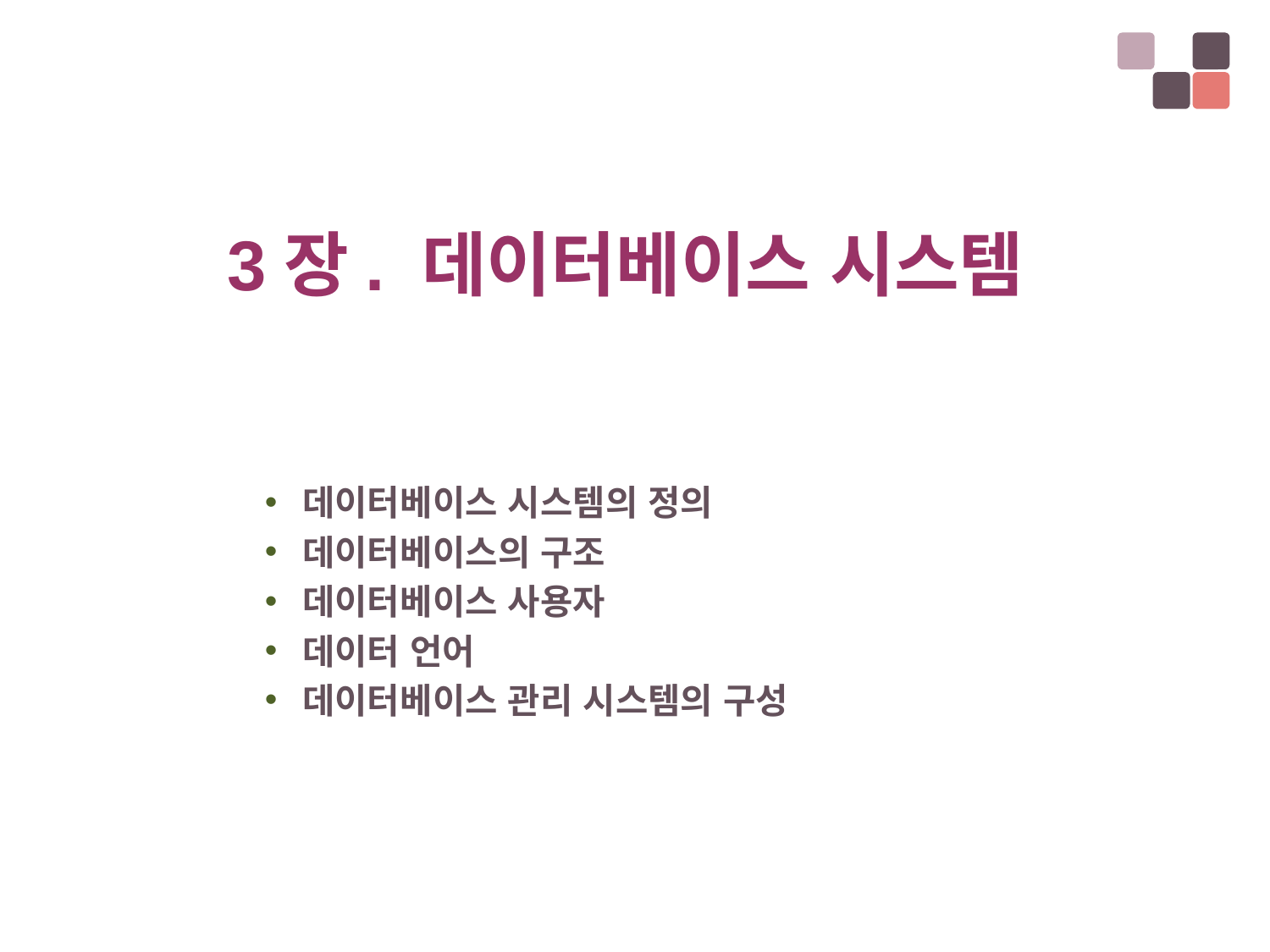

3장. 데이터베이스 시스템

데이터베이스 시스템의 정의
데이터베이스의 구조
데이터베이스 사용자
데이터 언어
데이터베이스 관리 시스템의 구성